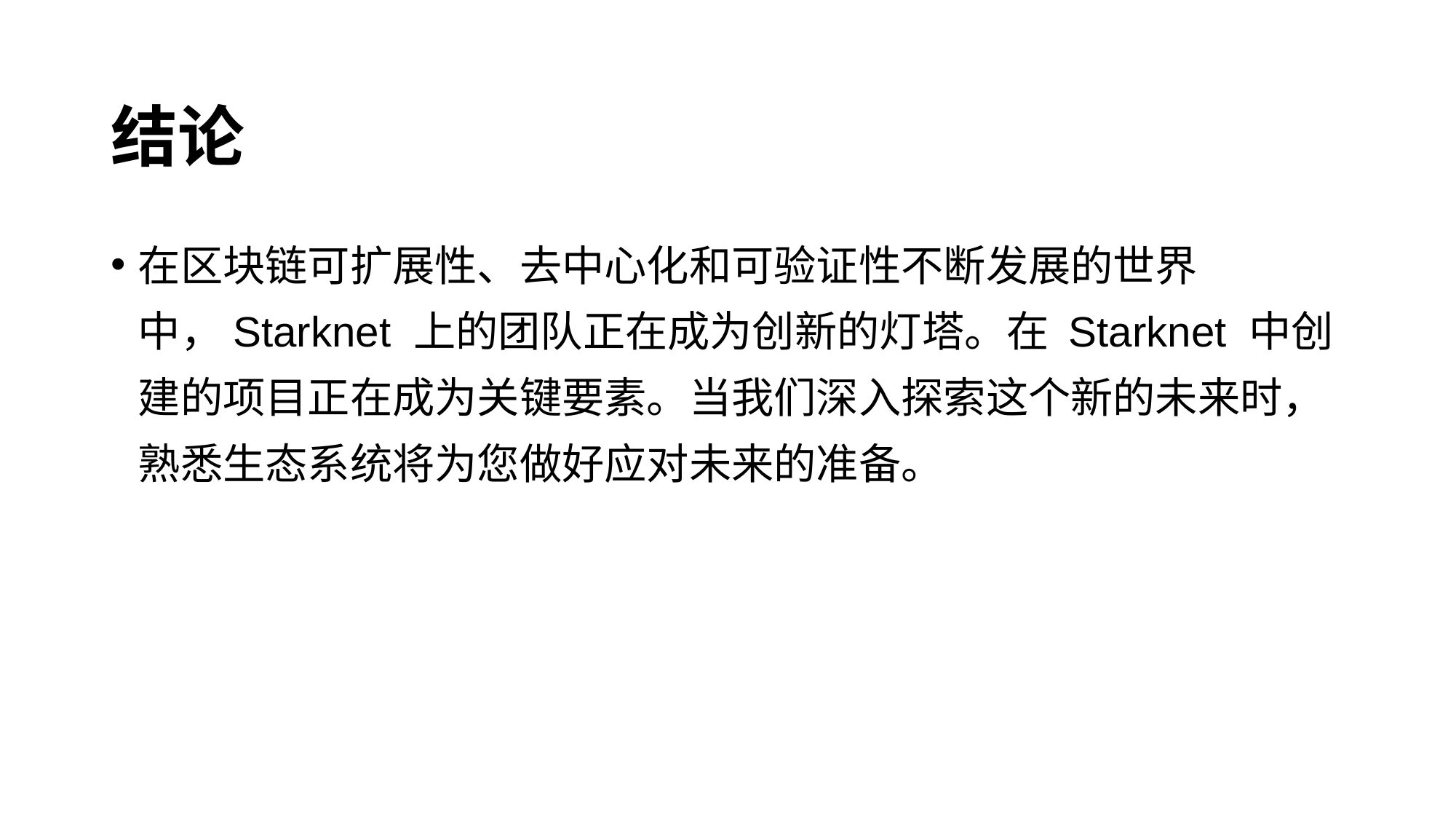

# 结论
在区块链可扩展性、去中心化和可验证性不断发展的世界中，Starknet 上的团队正在成为创新的灯塔。在 Starknet 中创建的项目正在成为关键要素。当我们深入探索这个新的未来时，熟悉生态系统将为您做好应对未来的准备。